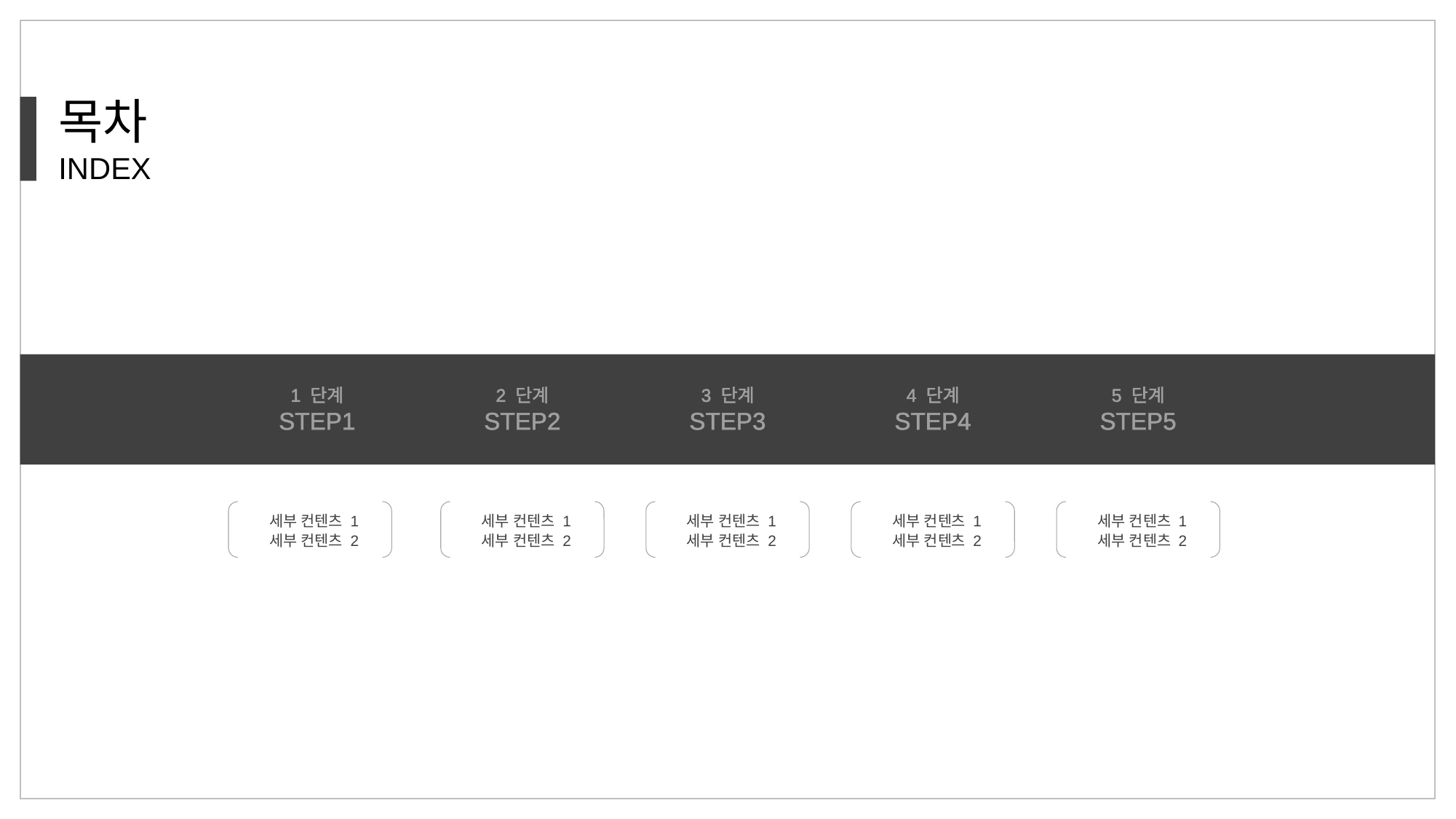

목차
INDEX

1 단계
STEP1
2 단계
STEP2
3 단계
STEP3
4 단계
STEP4
5 단계
STEP5

세부 컨텐츠 1
세부 컨텐츠 2

세부 컨텐츠 1
세부 컨텐츠 2

세부 컨텐츠 1
세부 컨텐츠 2

세부 컨텐츠 1
세부 컨텐츠 2

세부 컨텐츠 1
세부 컨텐츠 2